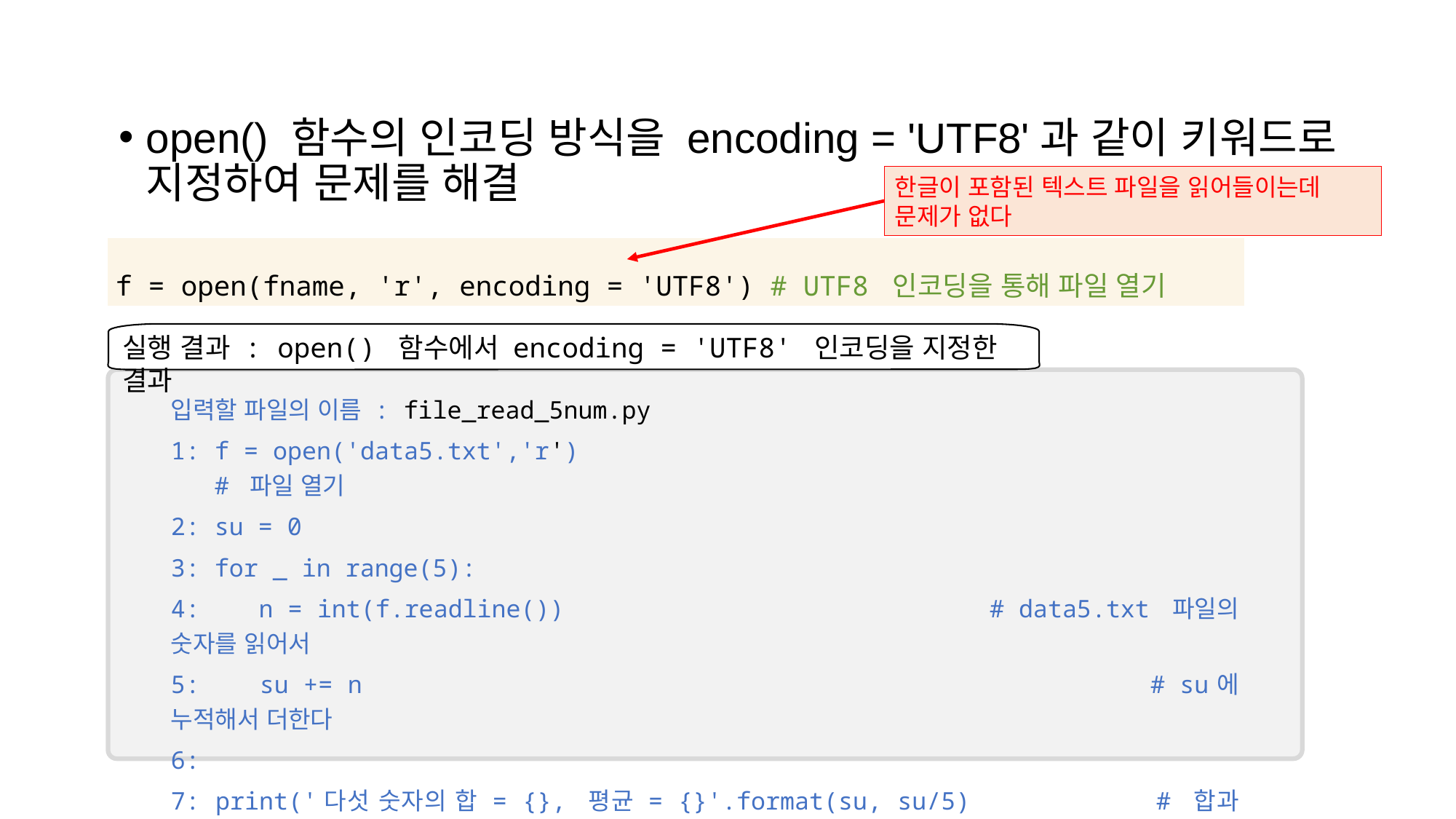

open() 함수의 인코딩 방식을 encoding = 'UTF8'과 같이 키워드로 지정하여 문제를 해결

한글이 포함된 텍스트 파일을 읽어들이는데 문제가 없다
| f = open(fname, 'r', encoding = 'UTF8') # UTF8 인코딩을 통해 파일 열기 |
| --- |

입력할 파일의 이름 : file_read_5num.py
1: f = open('data5.txt','r')                                                 # 파일 열기
2: su = 0
3: for _ in range(5):
4:    n = int(f.readline())                             # data5.txt 파일의 숫자를 읽어서
5:    su += n                                                     # su에 누적해서 더한다
6:
7: print('다섯 숫자의 합 = {}, 평균 = {}'.format(su, su/5)            # 합과 평균을 출력
8: f.close()
실행 결과 : open() 함수에서 encoding = 'UTF8' 인코딩을 지정한 결과